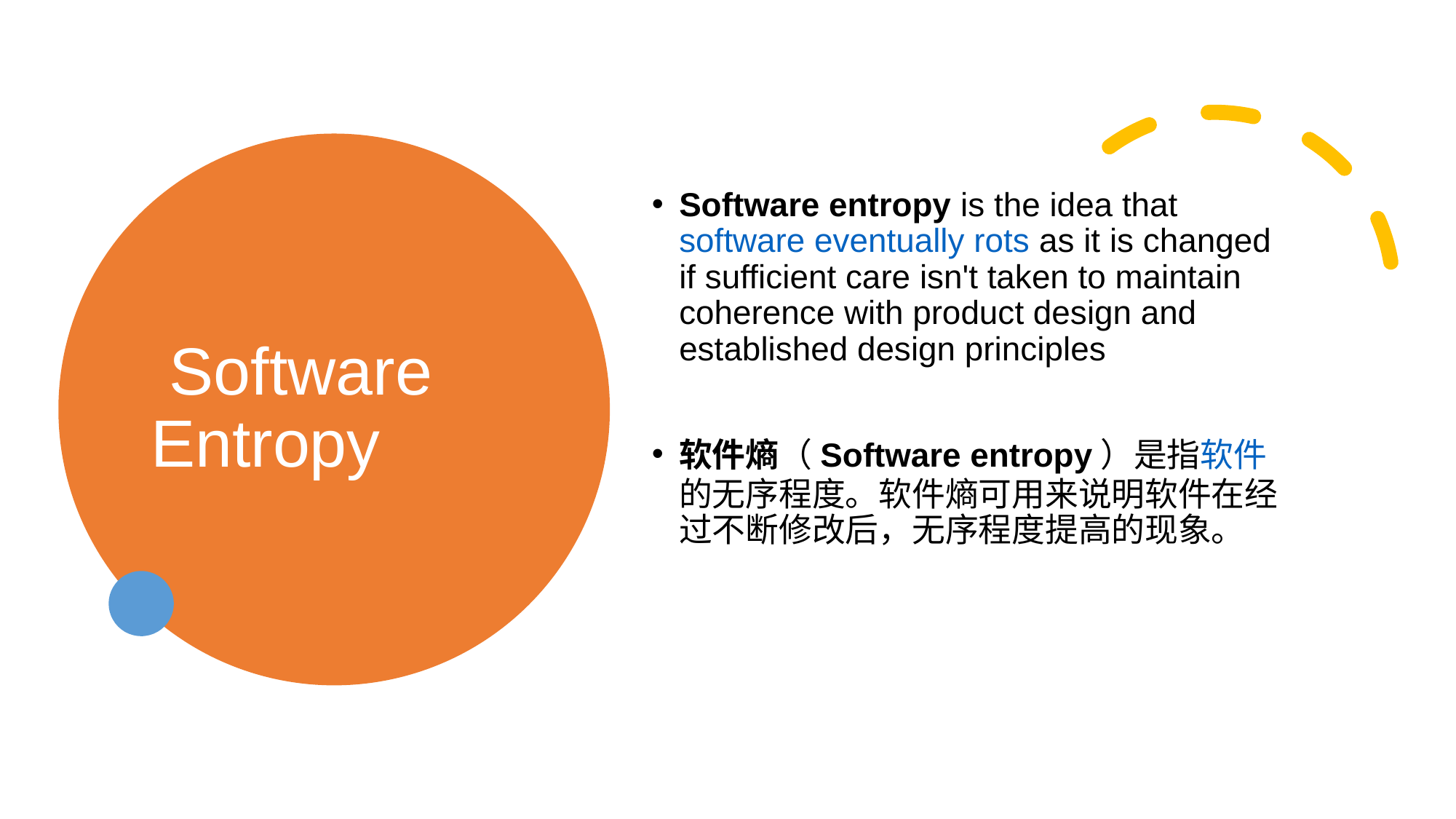

# Software Entropy
Software entropy is the idea that software eventually rots as it is changed if sufficient care isn't taken to maintain coherence with product design and established design principles

软件熵（Software entropy）是指软件的无序程度。软件熵可用来说明软件在经过不断修改后，无序程度提高的现象。